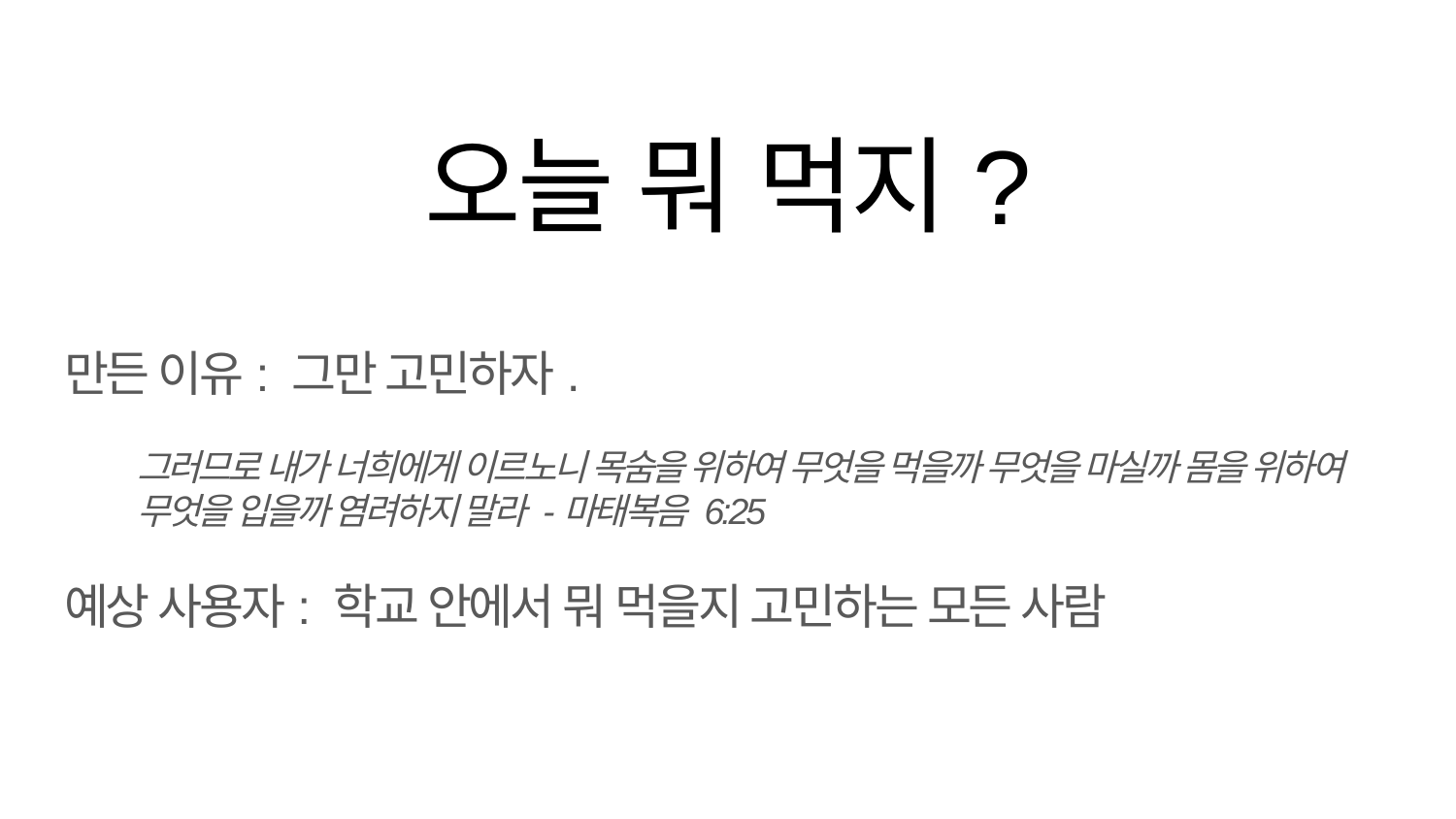

# 오늘 뭐 먹지?

만든 이유: 그만 고민하자.
그러므로 내가 너희에게 이르노니 목숨을 위하여 무엇을 먹을까 무엇을 마실까 몸을 위하여 무엇을 입을까 염려하지 말라 -마태복음 6:25

예상 사용자: 학교 안에서 뭐 먹을지 고민하는 모든 사람